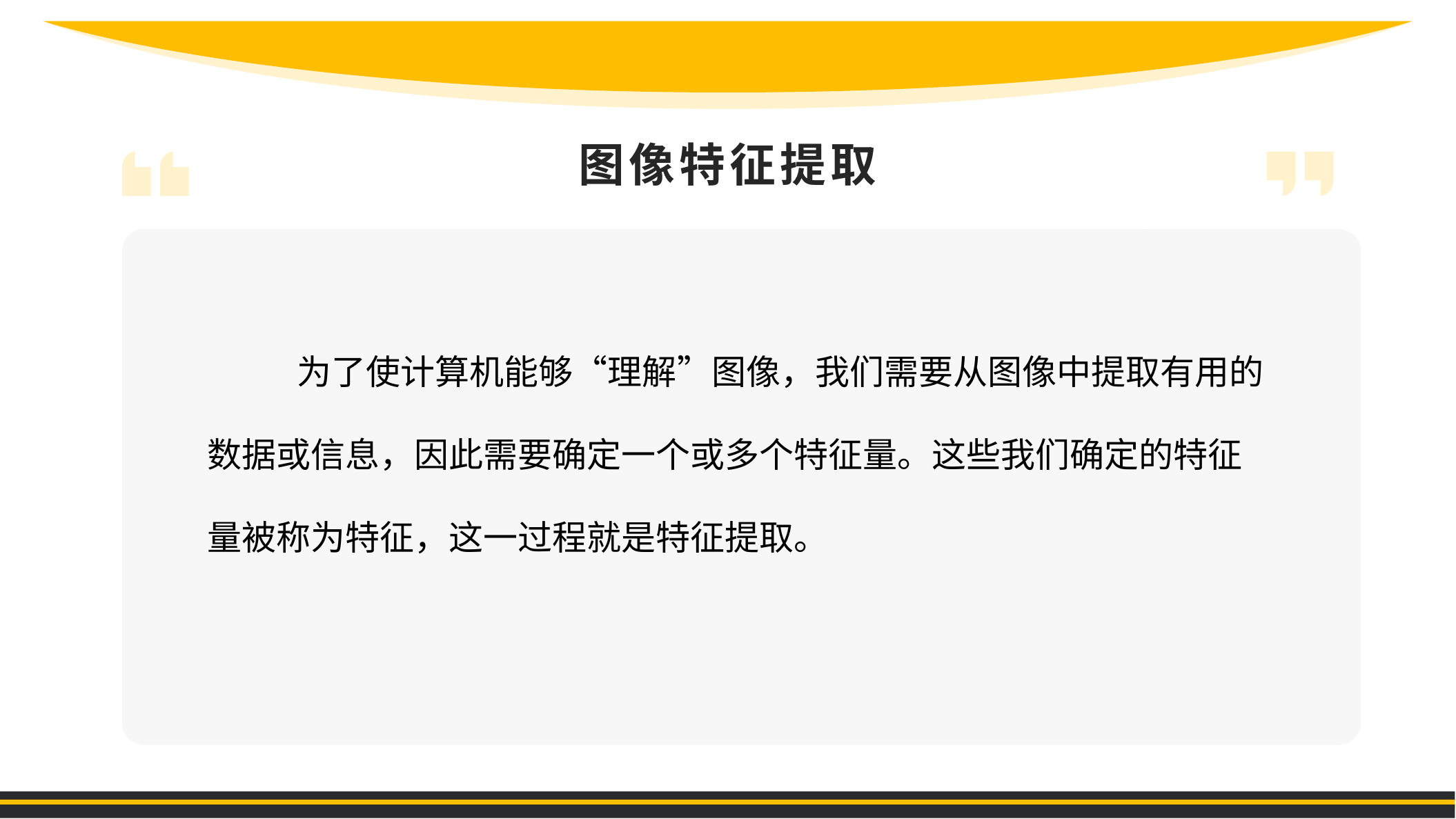

图像特征提取

         为了使计算机能够“理解”图像，我们需要从图像中提取有用的数据或信息，因此需要确定一个或多个特征量。这些我们确定的特征量被称为特征，这一过程就是特征提取。